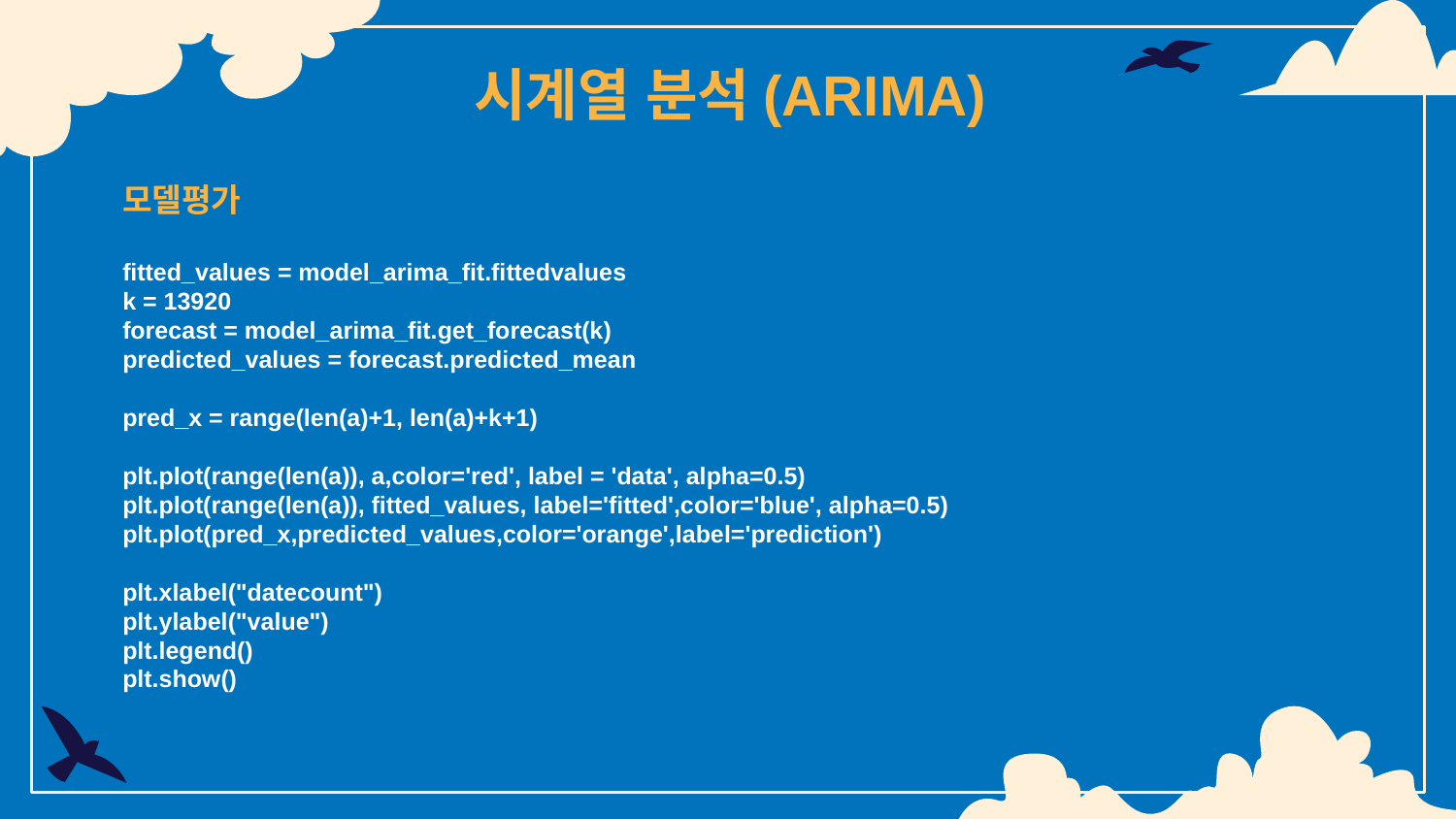

# 시계열 분석(ARIMA)
모델평가

fitted_values = model_arima_fit.fittedvalues
k = 13920
forecast = model_arima_fit.get_forecast(k)
predicted_values = forecast.predicted_mean

pred_x = range(len(a)+1, len(a)+k+1)

plt.plot(range(len(a)), a,color='red', label = 'data', alpha=0.5)
plt.plot(range(len(a)), fitted_values, label='fitted',color='blue', alpha=0.5)
plt.plot(pred_x,predicted_values,color='orange',label='prediction')

plt.xlabel("datecount")
plt.ylabel("value")
plt.legend()
plt.show()